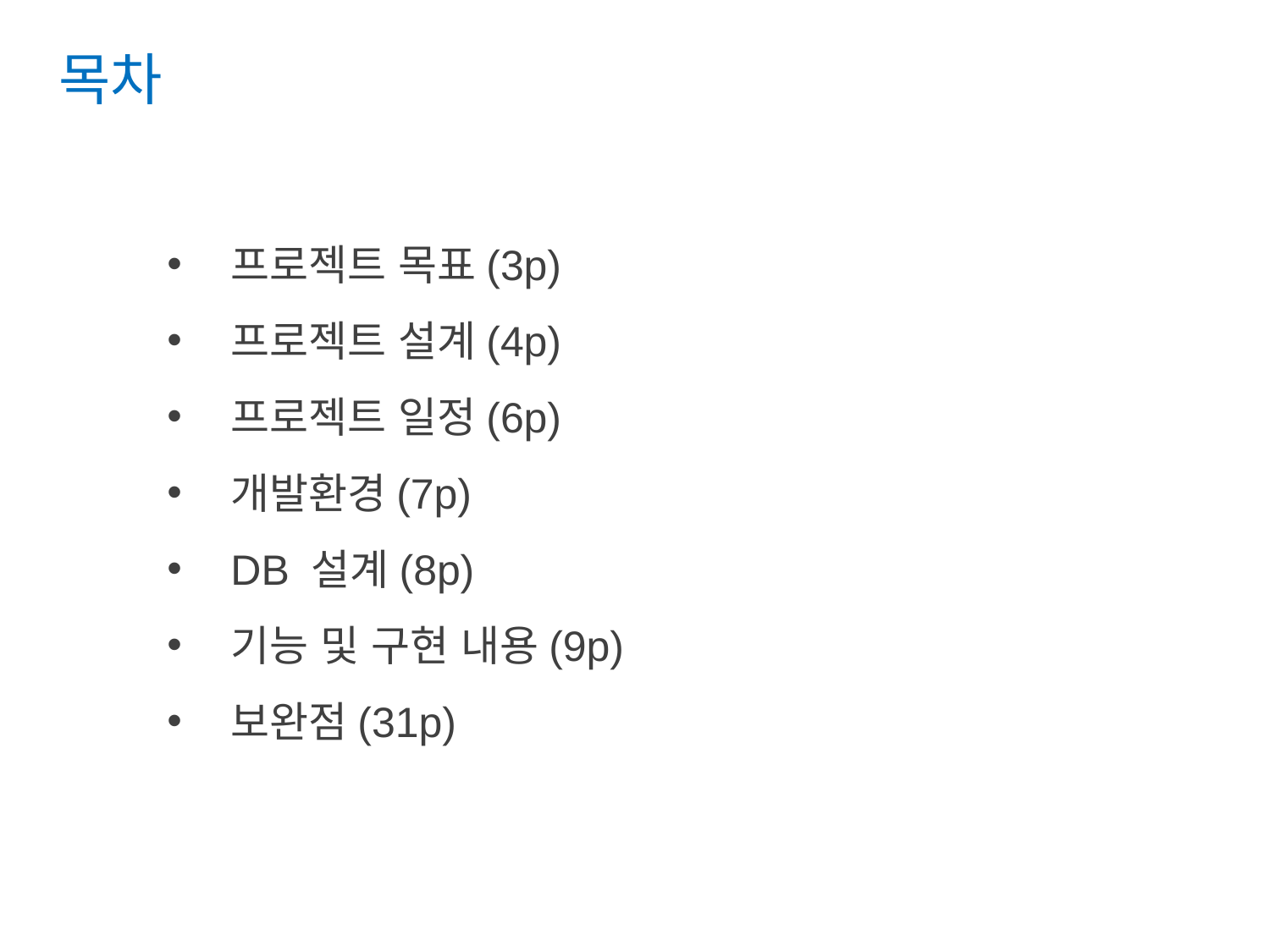

목차
프로젝트 목표(3p)
프로젝트 설계(4p)
프로젝트 일정(6p)
개발환경(7p)
DB 설계(8p)
기능 및 구현 내용(9p)
보완점(31p)